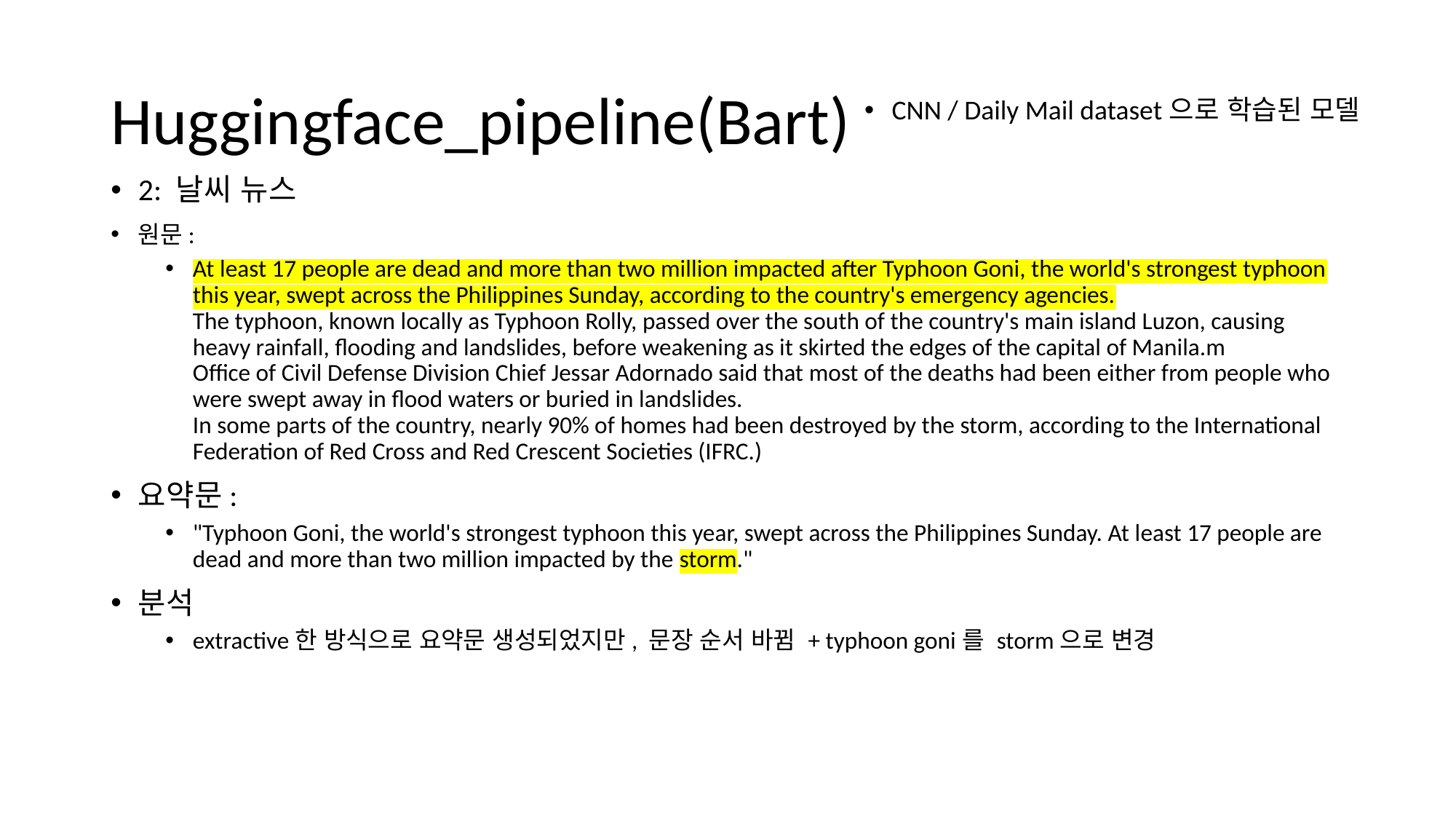

# Huggingface_pipeline(Bart)
CNN / Daily Mail dataset으로 학습된 모델
2: 날씨 뉴스
원문:
At least 17 people are dead and more than two million impacted after Typhoon Goni, the world's strongest typhoon this year, swept across the Philippines Sunday, according to the country's emergency agencies.
The typhoon, known locally as Typhoon Rolly, passed over the south of the country's main island Luzon, causing heavy rainfall, flooding and landslides, before weakening as it skirted the edges of the capital of Manila.m
Office of Civil Defense Division Chief Jessar Adornado said that most of the deaths had been either from people who were swept away in flood waters or buried in landslides.
In some parts of the country, nearly 90% of homes had been destroyed by the storm, according to the International Federation of Red Cross and Red Crescent Societies (IFRC.)
요약문:
"Typhoon Goni, the world's strongest typhoon this year, swept across the Philippines Sunday. At least 17 people are dead and more than two million impacted by the storm."
분석
extractive한 방식으로 요약문 생성되었지만, 문장 순서 바뀜 + typhoon goni를 storm으로 변경